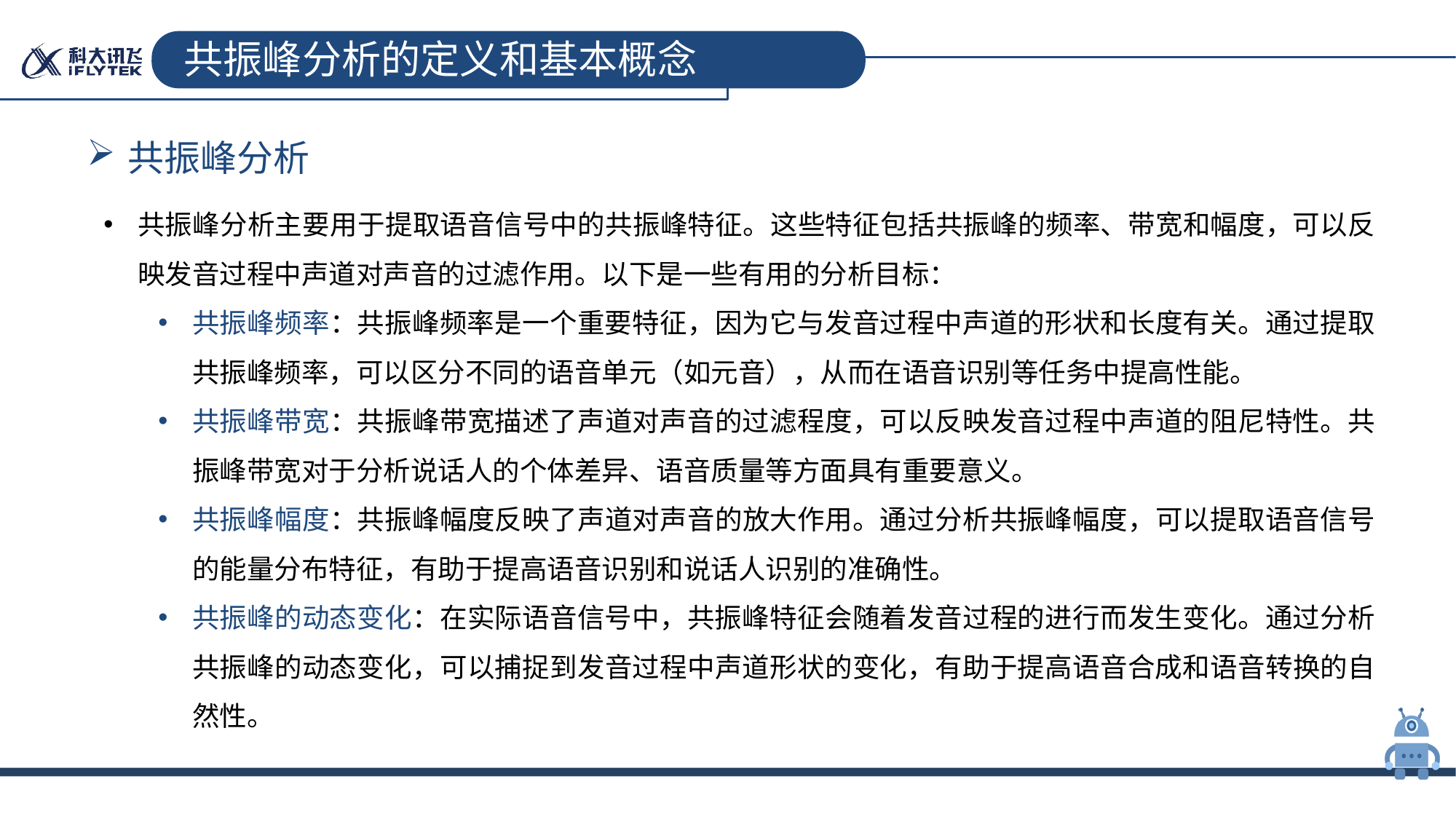

# 共振峰分析的定义和基本概念
共振峰分析
共振峰分析主要用于提取语音信号中的共振峰特征。这些特征包括共振峰的频率、带宽和幅度，可以反映发音过程中声道对声音的过滤作用。以下是一些有用的分析目标：
共振峰频率：共振峰频率是一个重要特征，因为它与发音过程中声道的形状和长度有关。通过提取共振峰频率，可以区分不同的语音单元（如元音），从而在语音识别等任务中提高性能。
共振峰带宽：共振峰带宽描述了声道对声音的过滤程度，可以反映发音过程中声道的阻尼特性。共振峰带宽对于分析说话人的个体差异、语音质量等方面具有重要意义。
共振峰幅度：共振峰幅度反映了声道对声音的放大作用。通过分析共振峰幅度，可以提取语音信号的能量分布特征，有助于提高语音识别和说话人识别的准确性。
共振峰的动态变化：在实际语音信号中，共振峰特征会随着发音过程的进行而发生变化。通过分析共振峰的动态变化，可以捕捉到发音过程中声道形状的变化，有助于提高语音合成和语音转换的自然性。